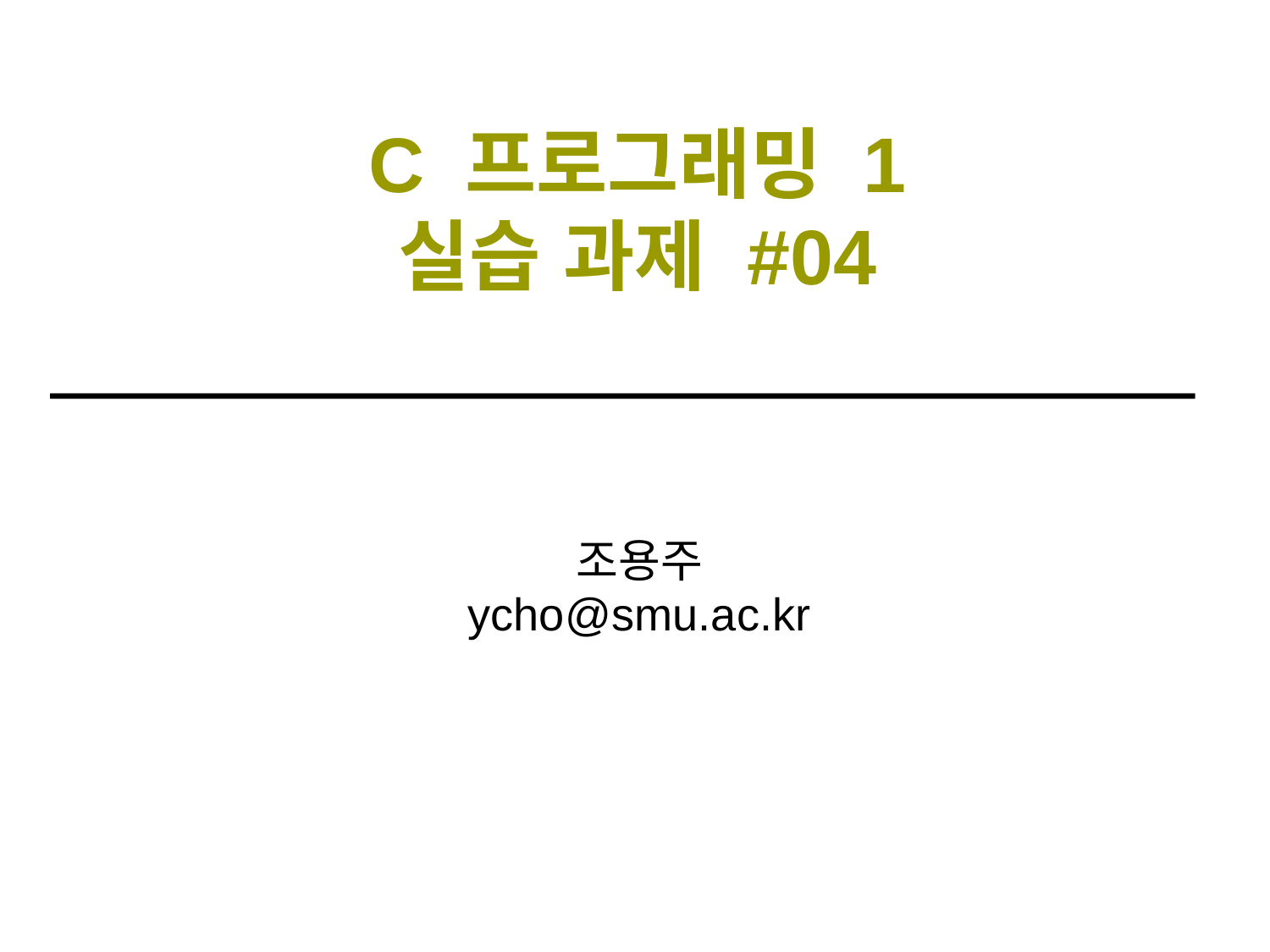

C 프로그래밍 1
실습 과제 #04

조용주
ycho@smu.ac.kr